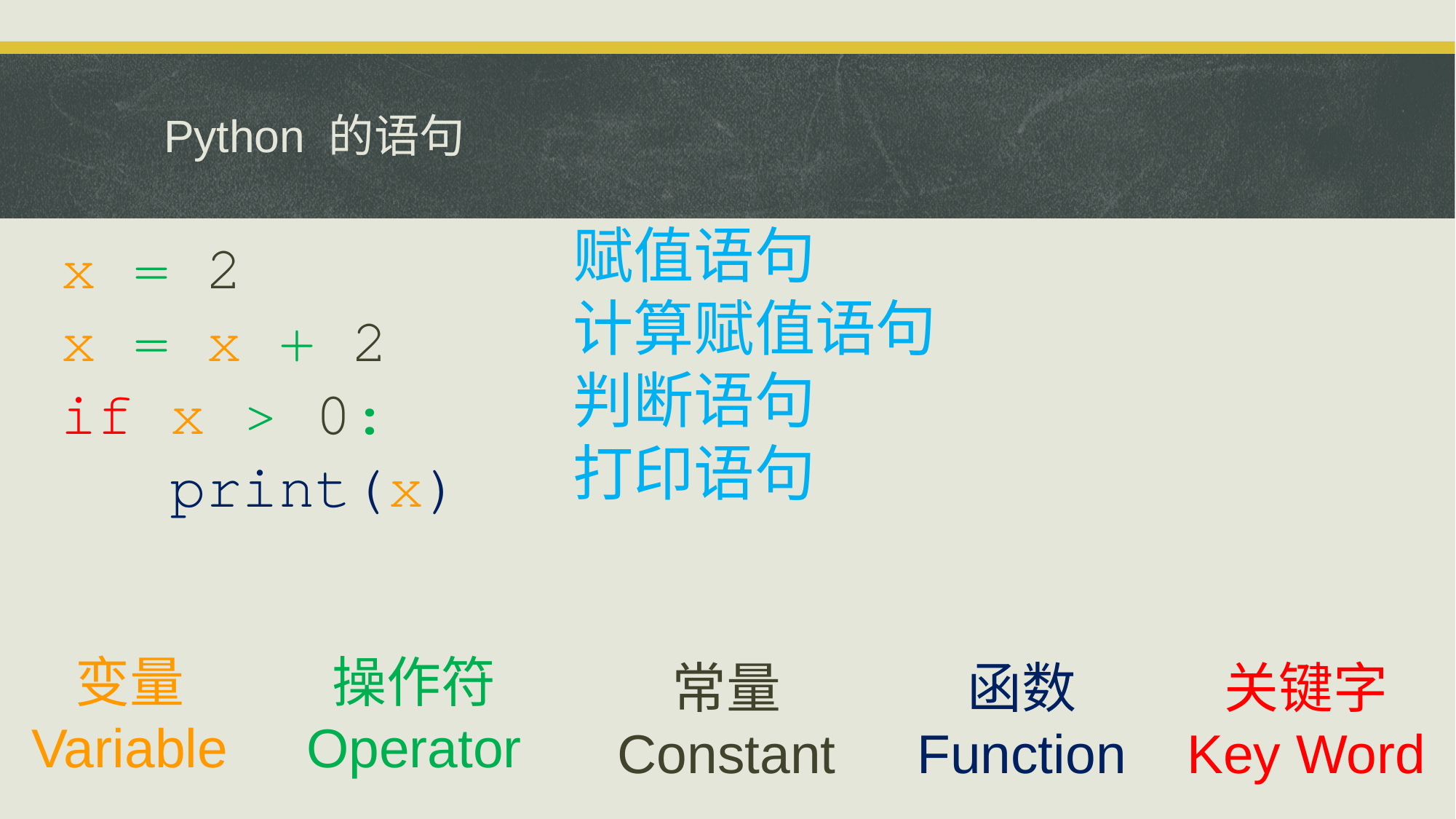

# Python 的语句
赋值语句
计算赋值语句
判断语句
打印语句
x = 2
x = x + 2
if x > 0:
	print(x)
变量
Variable
操作符
Operator
关键字
Key Word
常量
Constant
函数
Function